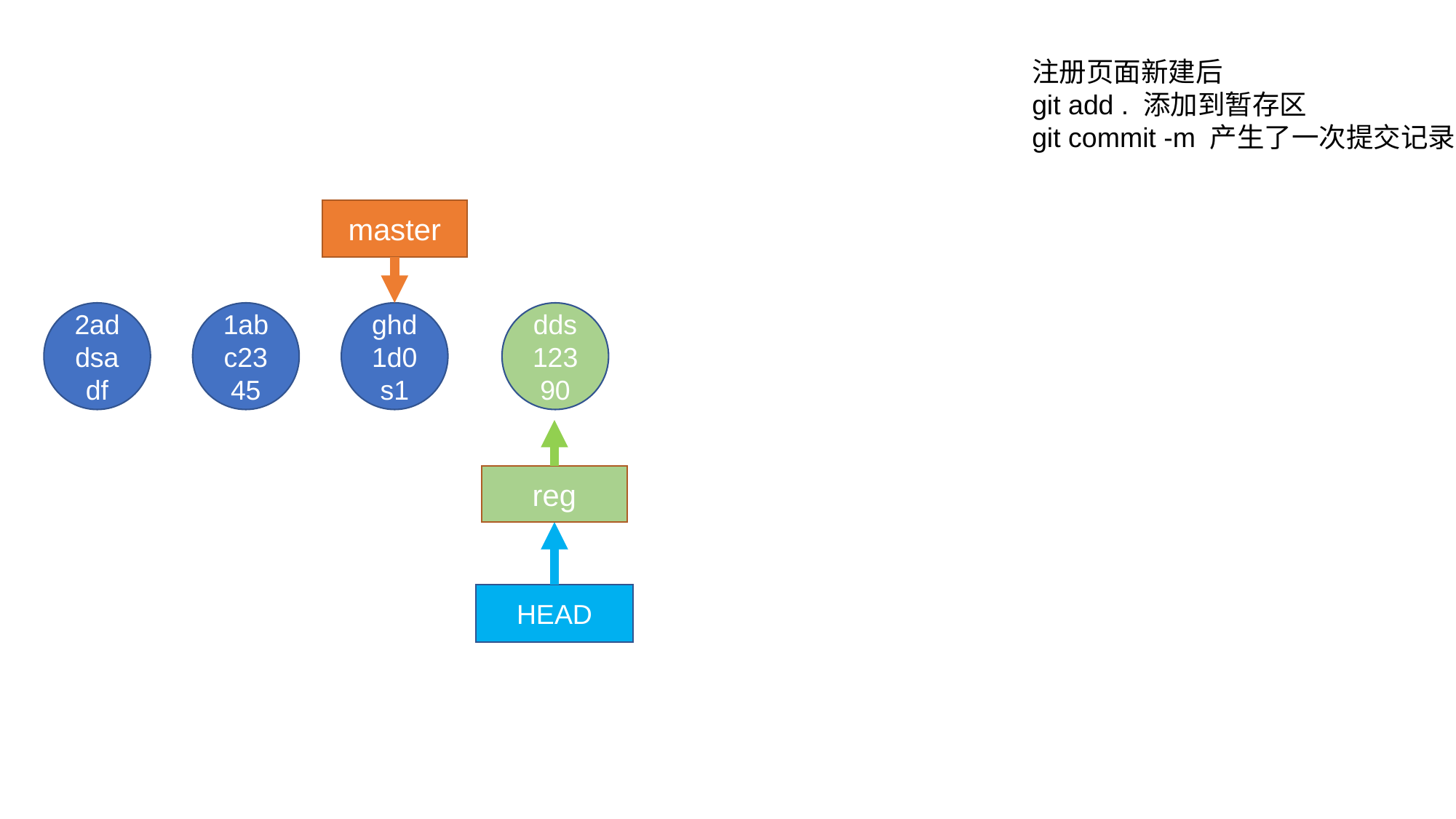

注册页面新建后
git add . 添加到暂存区
git commit -m 产生了一次提交记录
master
2addsadf
1abc2345
ghd1d0s1
dds12390
reg
HEAD